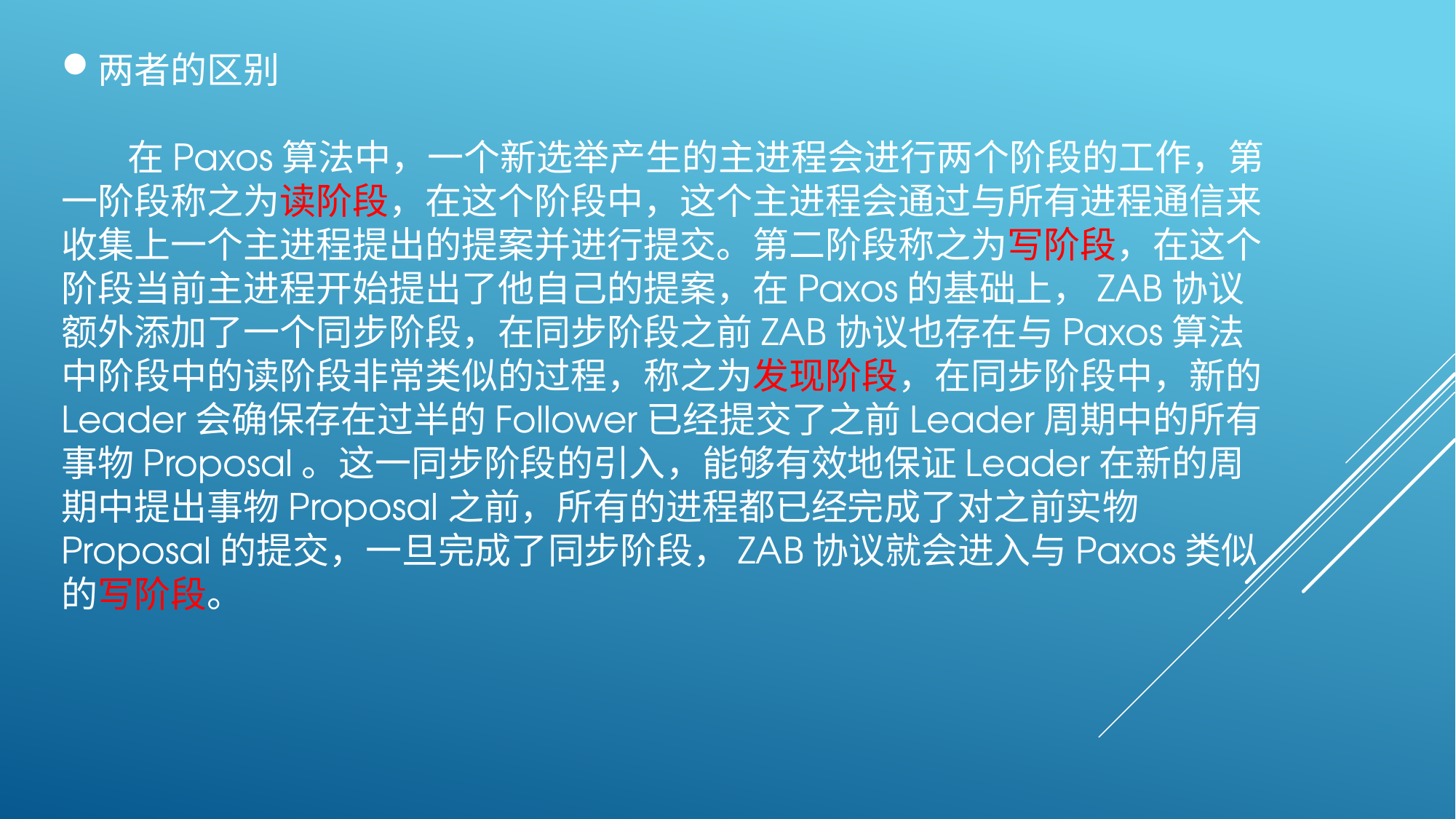

两者的区别

       在Paxos算法中，一个新选举产生的主进程会进行两个阶段的工作，第一阶段称之为读阶段，在这个阶段中，这个主进程会通过与所有进程通信来收集上一个主进程提出的提案并进行提交。第二阶段称之为写阶段，在这个阶段当前主进程开始提出了他自己的提案，在Paxos的基础上，ZAB协议额外添加了一个同步阶段，在同步阶段之前ZAB协议也存在与Paxos算法中阶段中的读阶段非常类似的过程，称之为发现阶段，在同步阶段中，新的Leader会确保存在过半的Follower已经提交了之前Leader周期中的所有事物Proposal。这一同步阶段的引入，能够有效地保证Leader在新的周期中提出事物Proposal之前，所有的进程都已经完成了对之前实物Proposal的提交，一旦完成了同步阶段，ZAB协议就会进入与Paxos类似的写阶段。